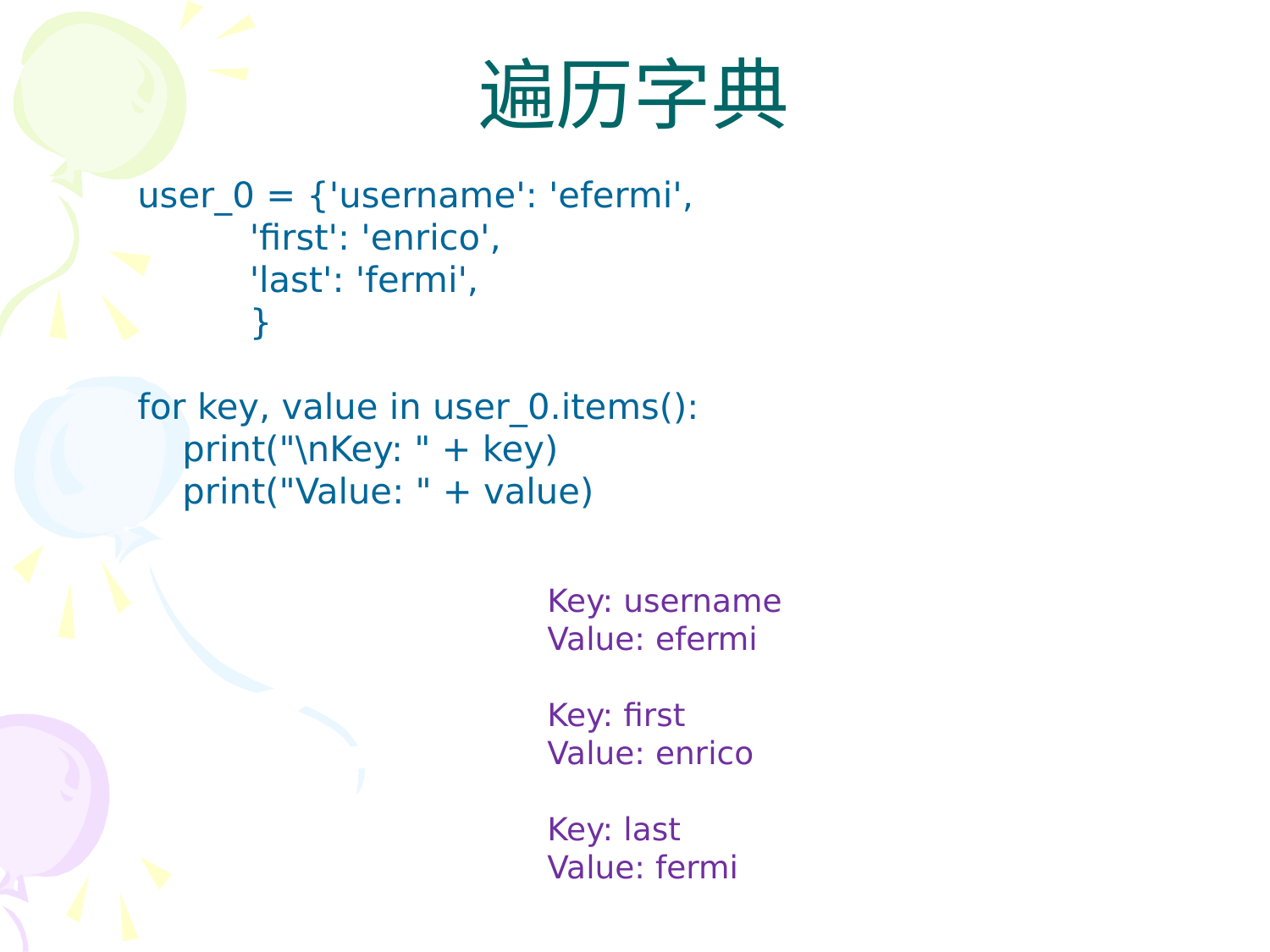

# 遍历字典
user_0 = {'username': 'efermi',
          'first': 'enrico',
          'last': 'fermi',
          }

for key, value in user_0.items():
    print("\nKey: " + key)
    print("Value: " + value)

Key: username
Value: efermi

Key: first
Value: enrico

Key: last
Value: fermi